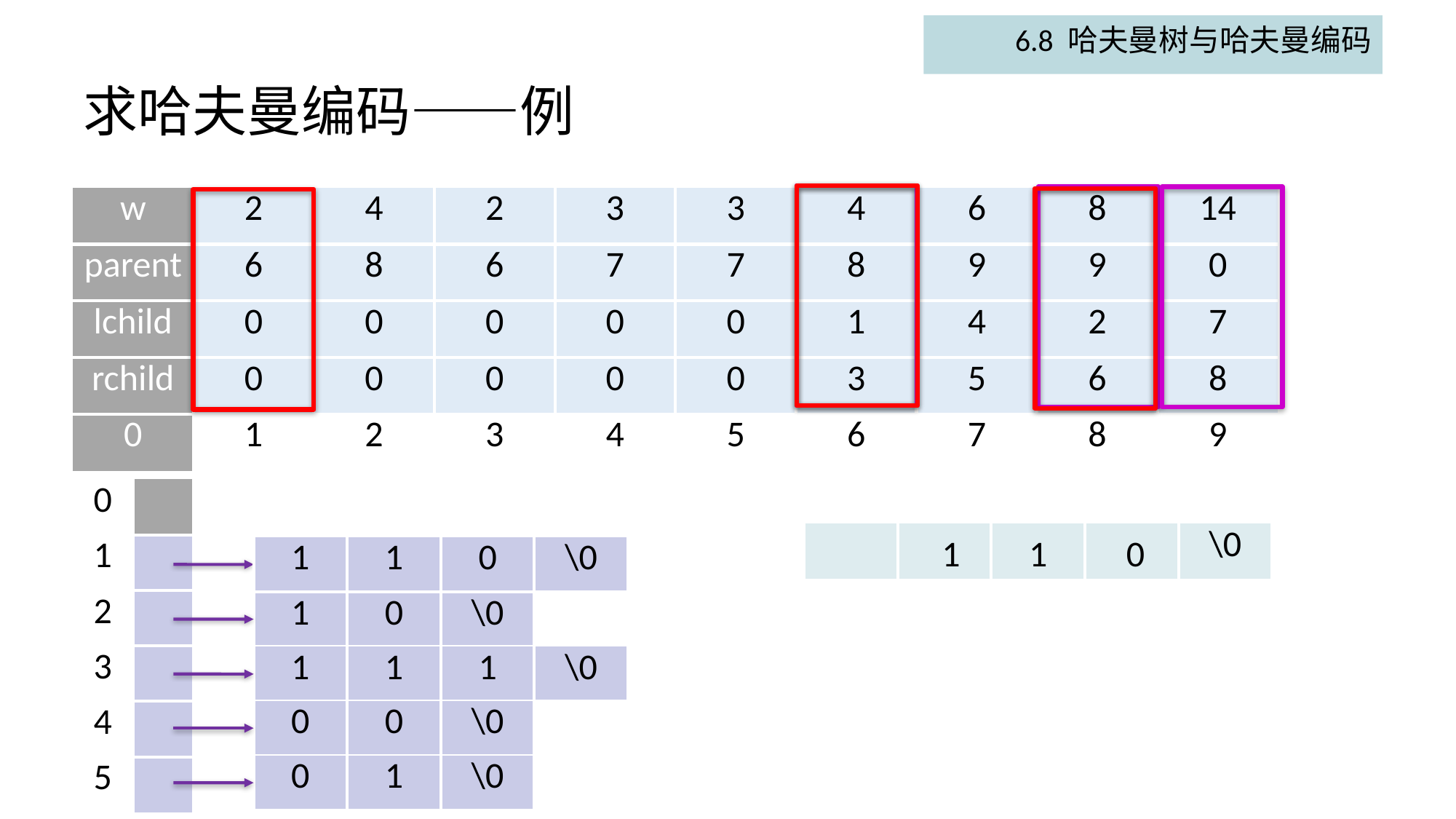

6.8 哈夫曼树与哈夫曼编码
# 求哈夫曼编码——例

| w | 2 | 4 | 2 | 3 | 3 | 4 | 6 | 8 | 14 |
| --- | --- | --- | --- | --- | --- | --- | --- | --- | --- |
| parent | 6 | 8 | 6 | 7 | 7 | 8 | 9 | 9 | 0 |
| lchild | 0 | 0 | 0 | 0 | 0 | 1 | 4 | 2 | 7 |
| rchild | 0 | 0 | 0 | 0 | 0 | 3 | 5 | 6 | 8 |
| 0 | 1 | 2 | 3 | 4 | 5 | 6 | 7 | 8 | 9 |

| 0 |  |
| --- | --- |
| 1 |  |
| 2 |  |
| 3 |  |
| 4 |  |
| 5 |  |
|  |  |  |  | \0 |
| --- | --- | --- | --- | --- |
1
1
0
| 1 | 1 | 0 | \0 |
| --- | --- | --- | --- |
| 1 | 1 | 0 | \0 |
| --- | --- | --- | --- |
| 1 | 0 | \0 |
| --- | --- | --- |
| 1 | 1 | 1 | \0 |
| --- | --- | --- | --- |
| 0 | 0 | \0 |
| --- | --- | --- |
| 0 | 1 | \0 |
| --- | --- | --- |